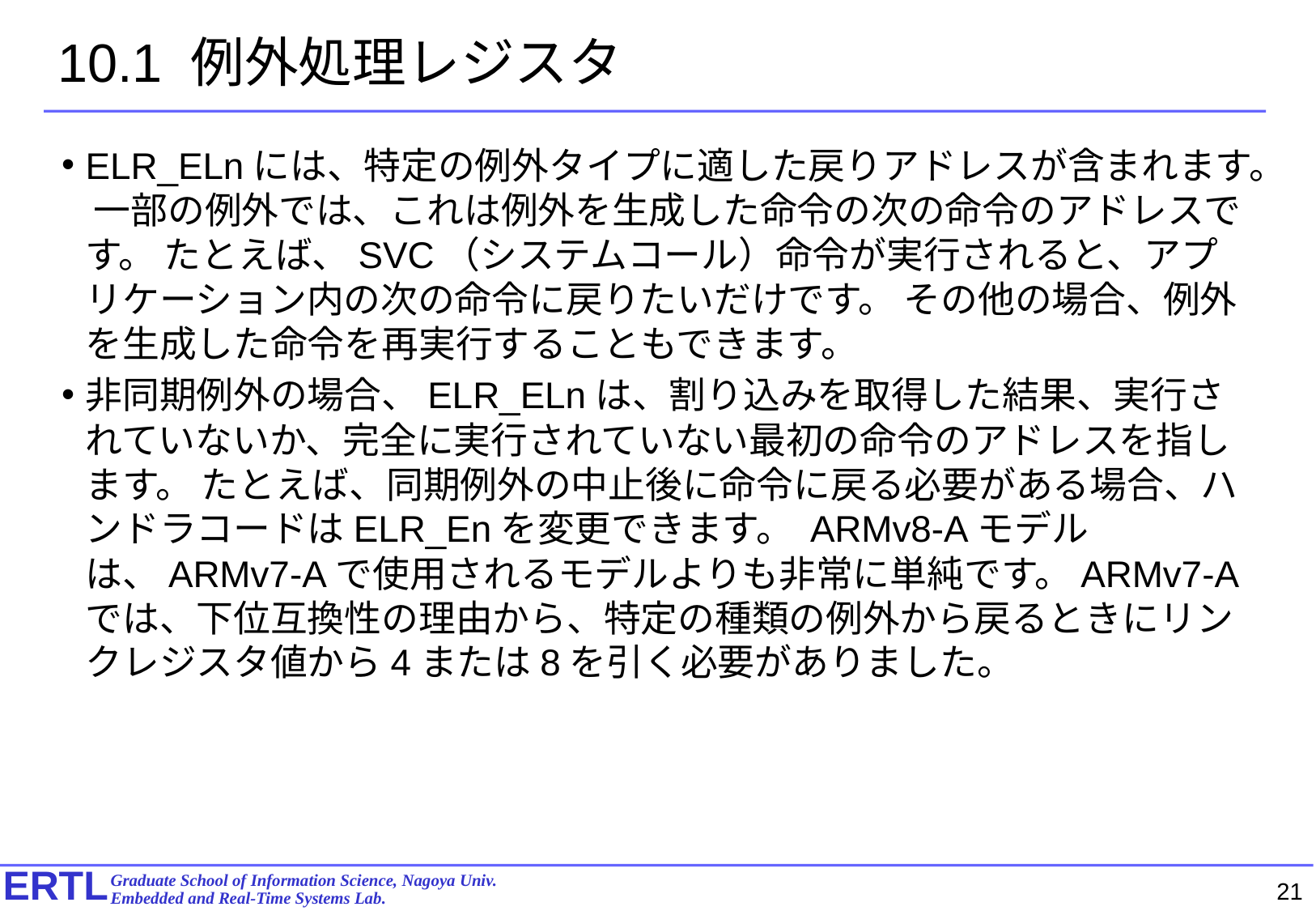

# 10.1 例外処理レジスタ
ELR_ELnには、特定の例外タイプに適した戻りアドレスが含まれます。 一部の例外では、これは例外を生成した命令の次の命令のアドレスです。 たとえば、SVC（システムコール）命令が実行されると、アプリケーション内の次の命令に戻りたいだけです。 その他の場合、例外を生成した命令を再実行することもできます。
非同期例外の場合、ELR_ELnは、割り込みを取得した結果、実行されていないか、完全に実行されていない最初の命令のアドレスを指します。 たとえば、同期例外の中止後に命令に戻る必要がある場合、ハンドラコードはELR_Enを変更できます。 ARMv8-Aモデルは、ARMv7-Aで使用されるモデルよりも非常に単純です。ARMv7-Aでは、下位互換性の理由から、特定の種類の例外から戻るときにリンクレジスタ値から4または8を引く必要がありました。

21